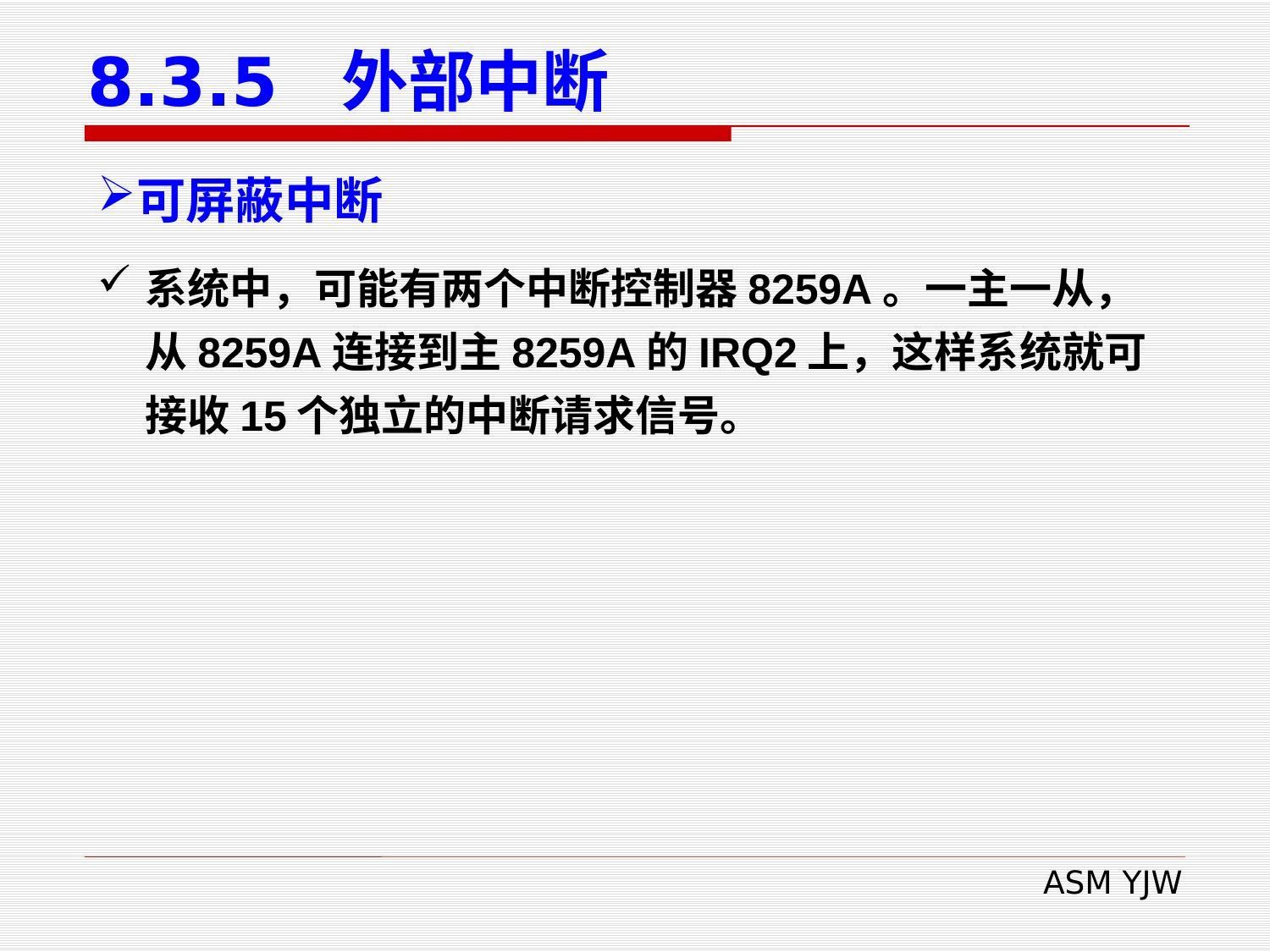

# 8.3.5  外部中断
可屏蔽中断
系统中，可能有两个中断控制器8259A。一主一从，从8259A连接到主8259A的IRQ2上，这样系统就可接收15个独立的中断请求信号。